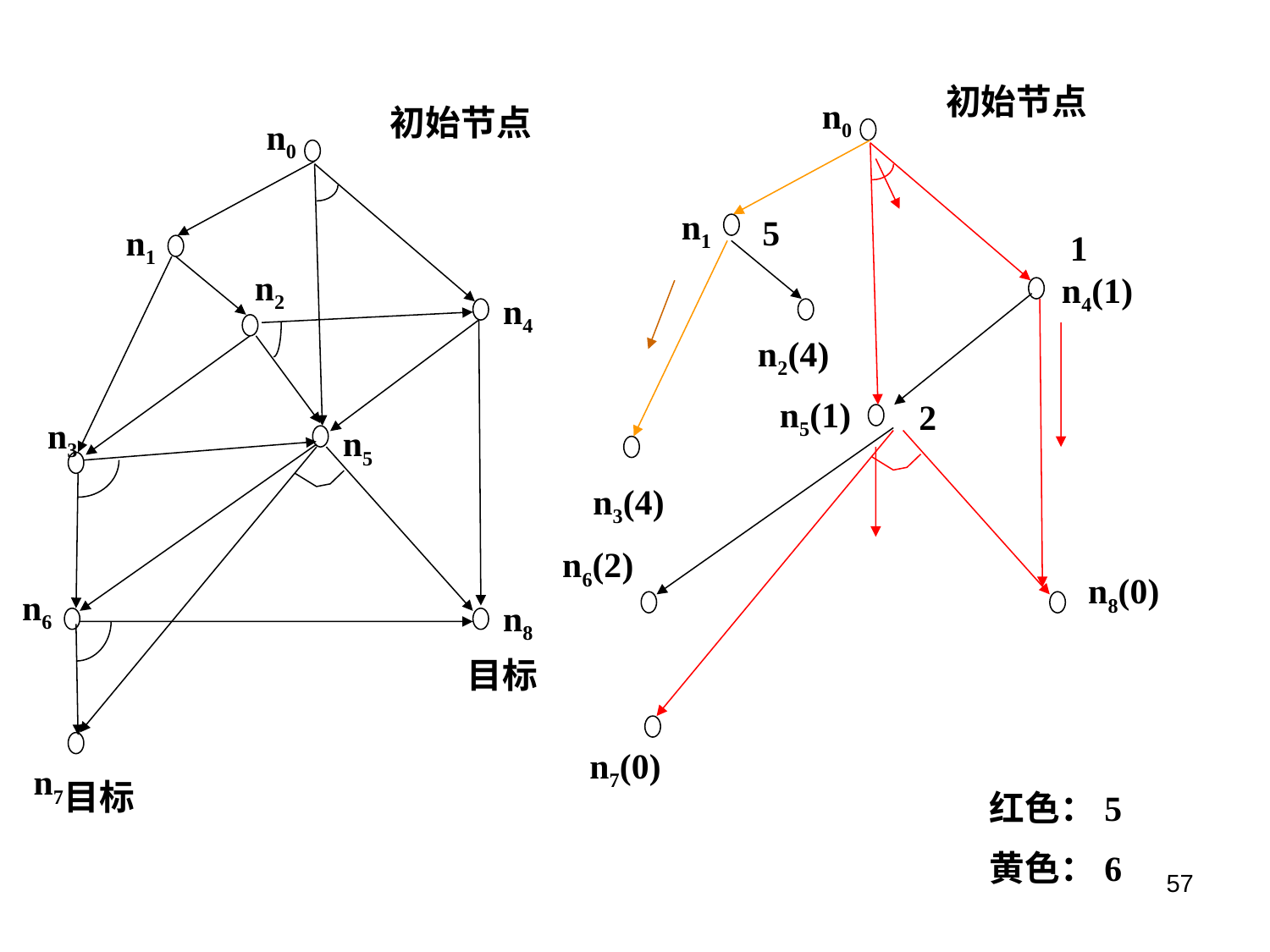

初始节点
n0

n1
5

n2(4)

n3(4)
n4(1)

n5(1)

初始节点
n0

n1
1

n2
n4

2
n3
n5

n6(2)
n8(0)

n7(0)

n6
n8

目标

n7
目标
红色：5
黄色：6
57